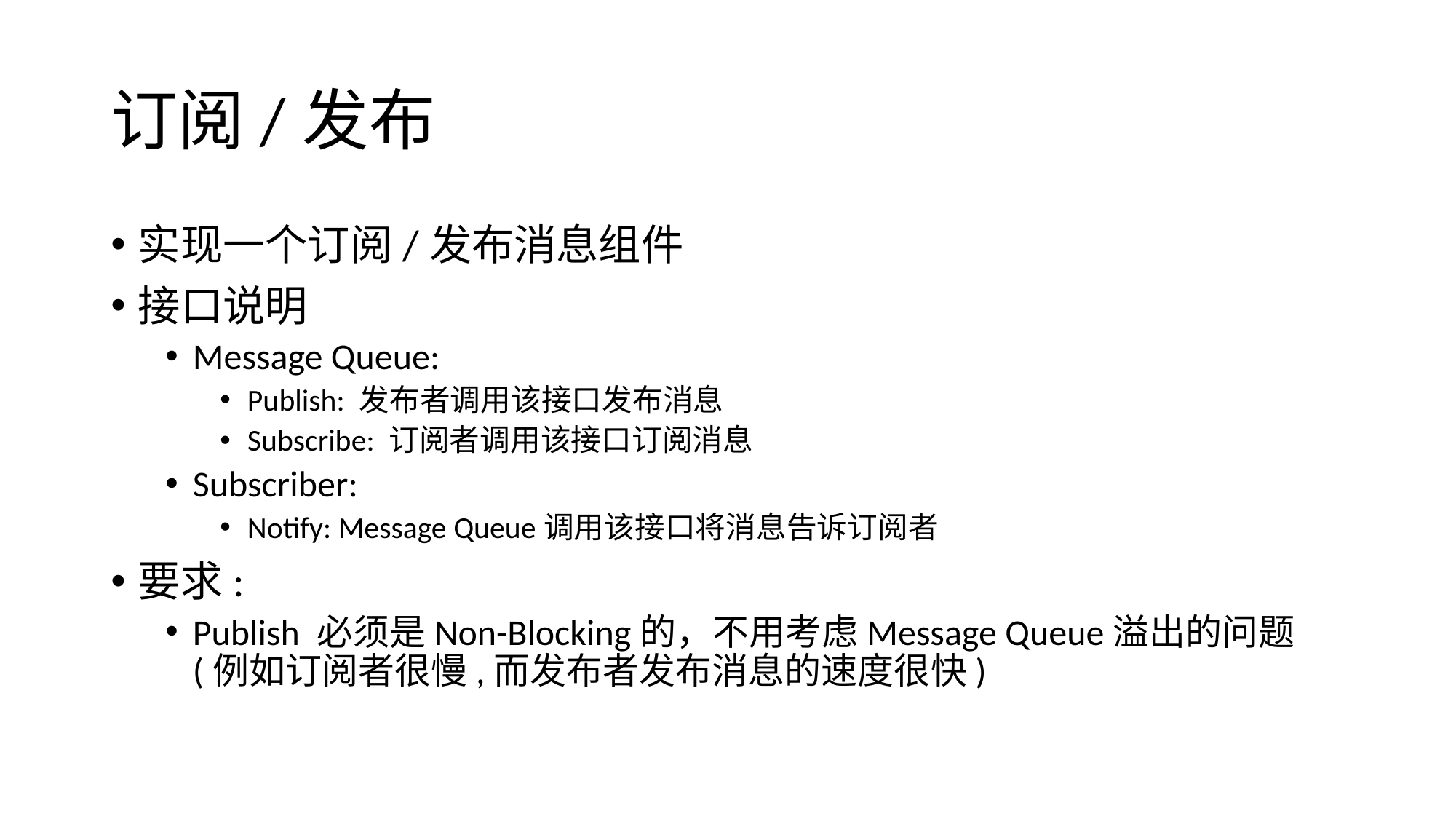

# 订阅/发布
实现一个订阅/发布消息组件
接口说明
Message Queue:
Publish: 发布者调用该接口发布消息
Subscribe: 订阅者调用该接口订阅消息
Subscriber:
Notify: Message Queue调用该接口将消息告诉订阅者
要求:
Publish 必须是Non-Blocking的，不用考虑Message Queue溢出的问题(例如订阅者很慢,而发布者发布消息的速度很快)